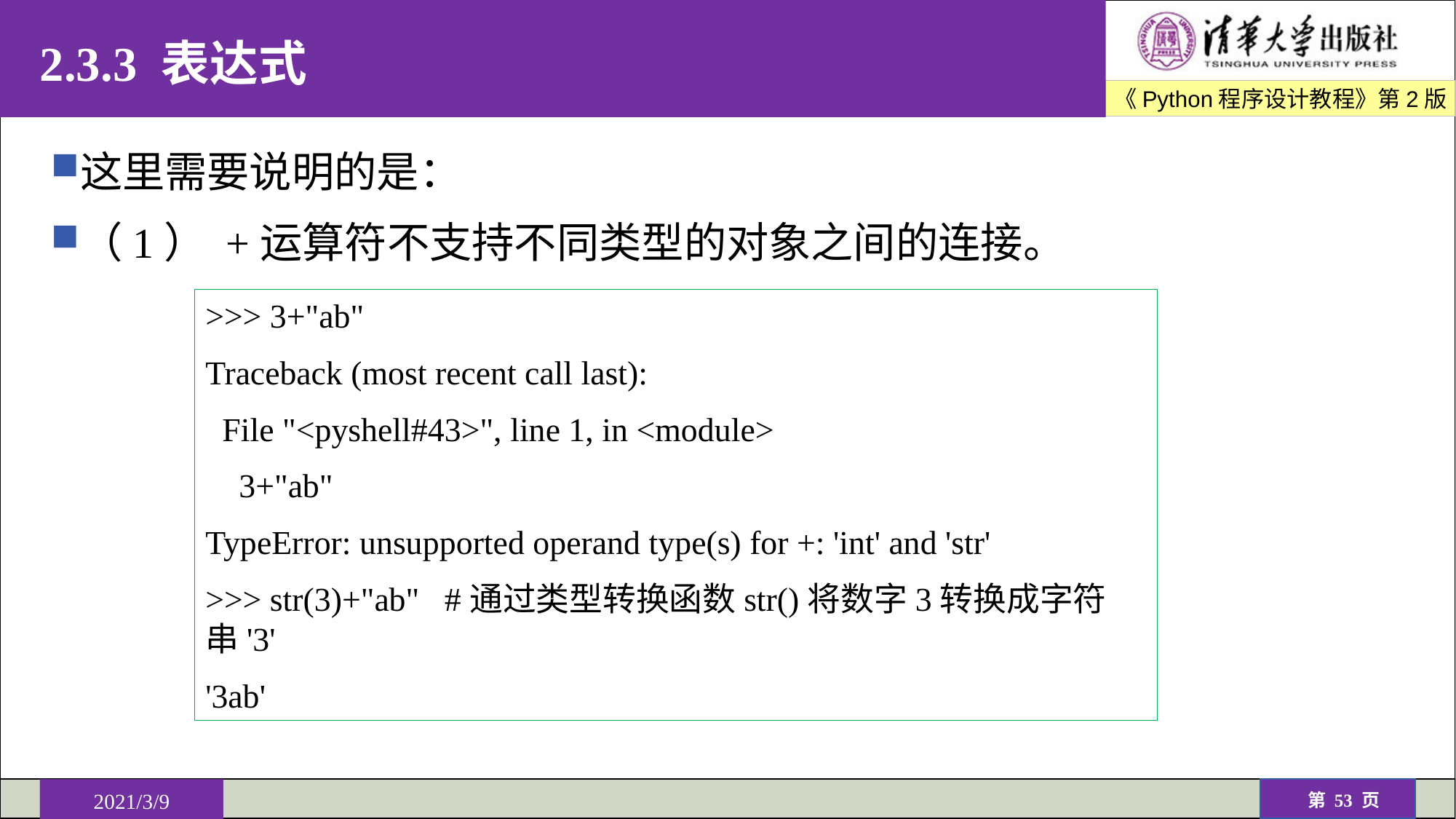

# 2.3.3 表达式
这里需要说明的是：
（1） +运算符不支持不同类型的对象之间的连接。
>>> 3+"ab"
Traceback (most recent call last):
  File "<pyshell#43>", line 1, in <module>
    3+"ab"
TypeError: unsupported operand type(s) for +: 'int' and 'str'
>>> str(3)+"ab"   #通过类型转换函数str()将数字3转换成字符串'3'
'3ab'